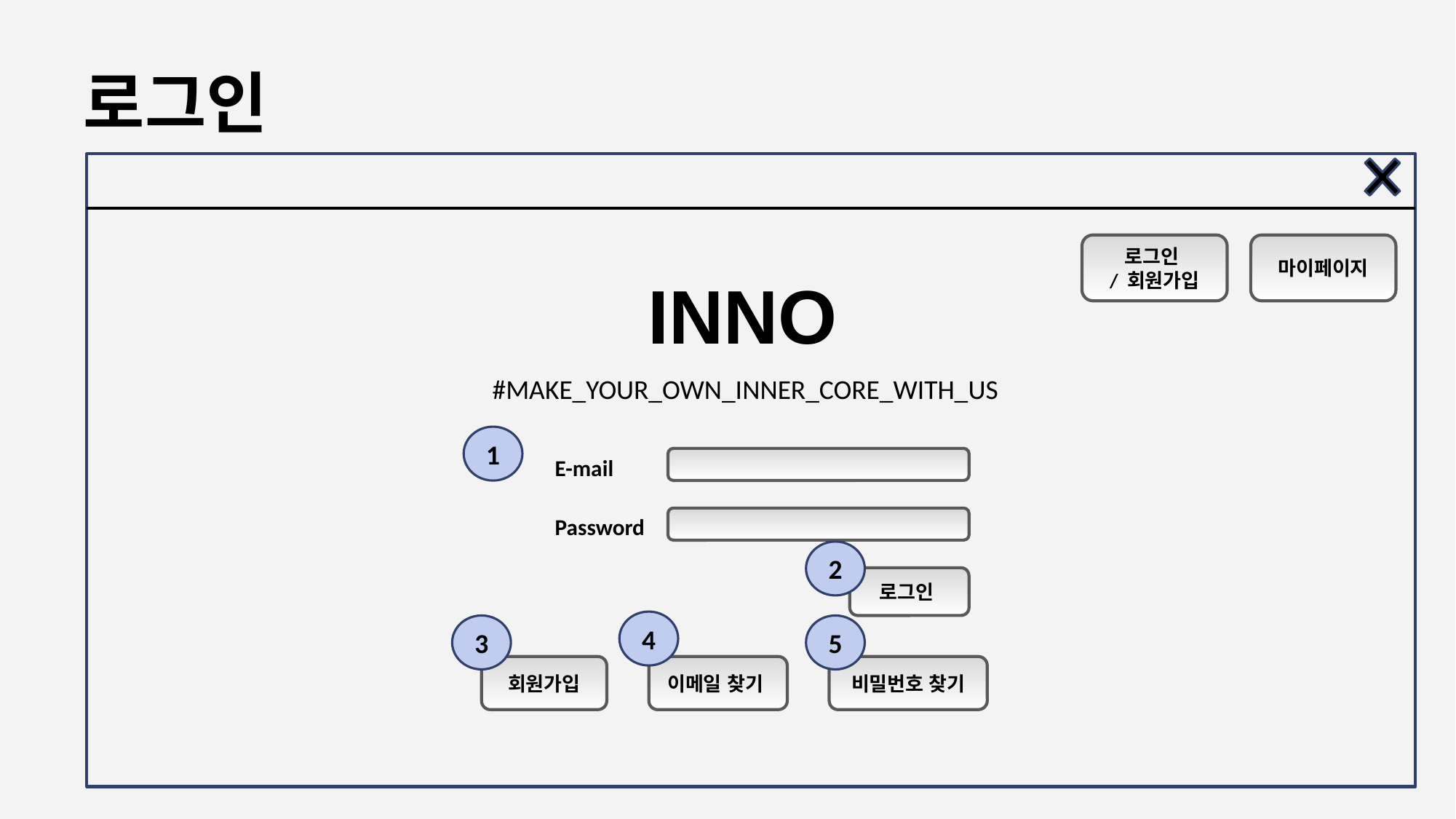

# 로그인

로그인
/ 회원가입
마이페이지
INNO
#MAKE_YOUR_OWN_INNER_CORE_WITH_US
1
E-mail

Password

2
로그인
4
3
5
회원가입
이메일 찾기
비밀번호 찾기